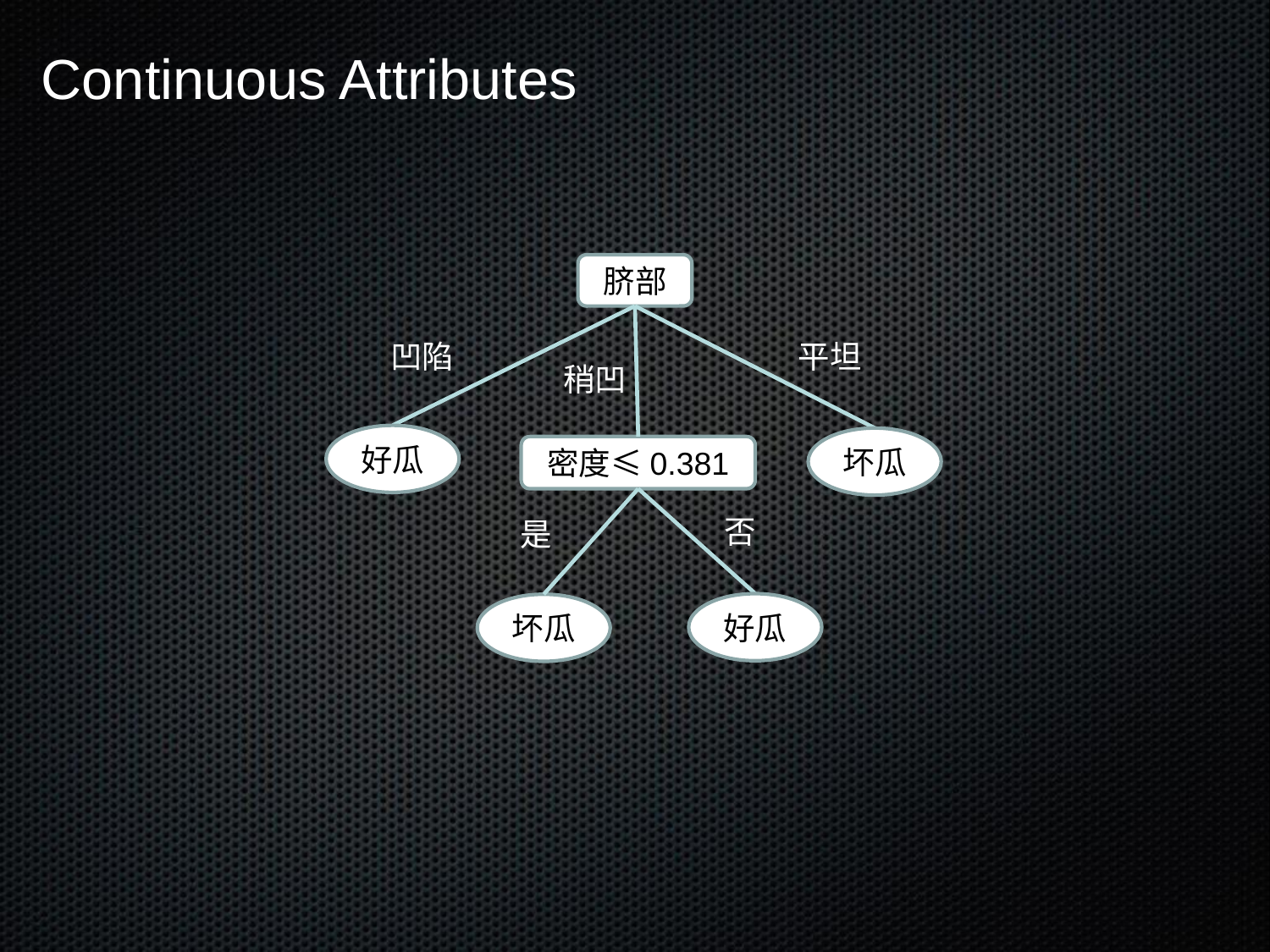

Continuous Attributes
脐部
凹陷
平坦
稍凹
好瓜
坏瓜
密度≤0.381
否
是
好瓜
坏瓜